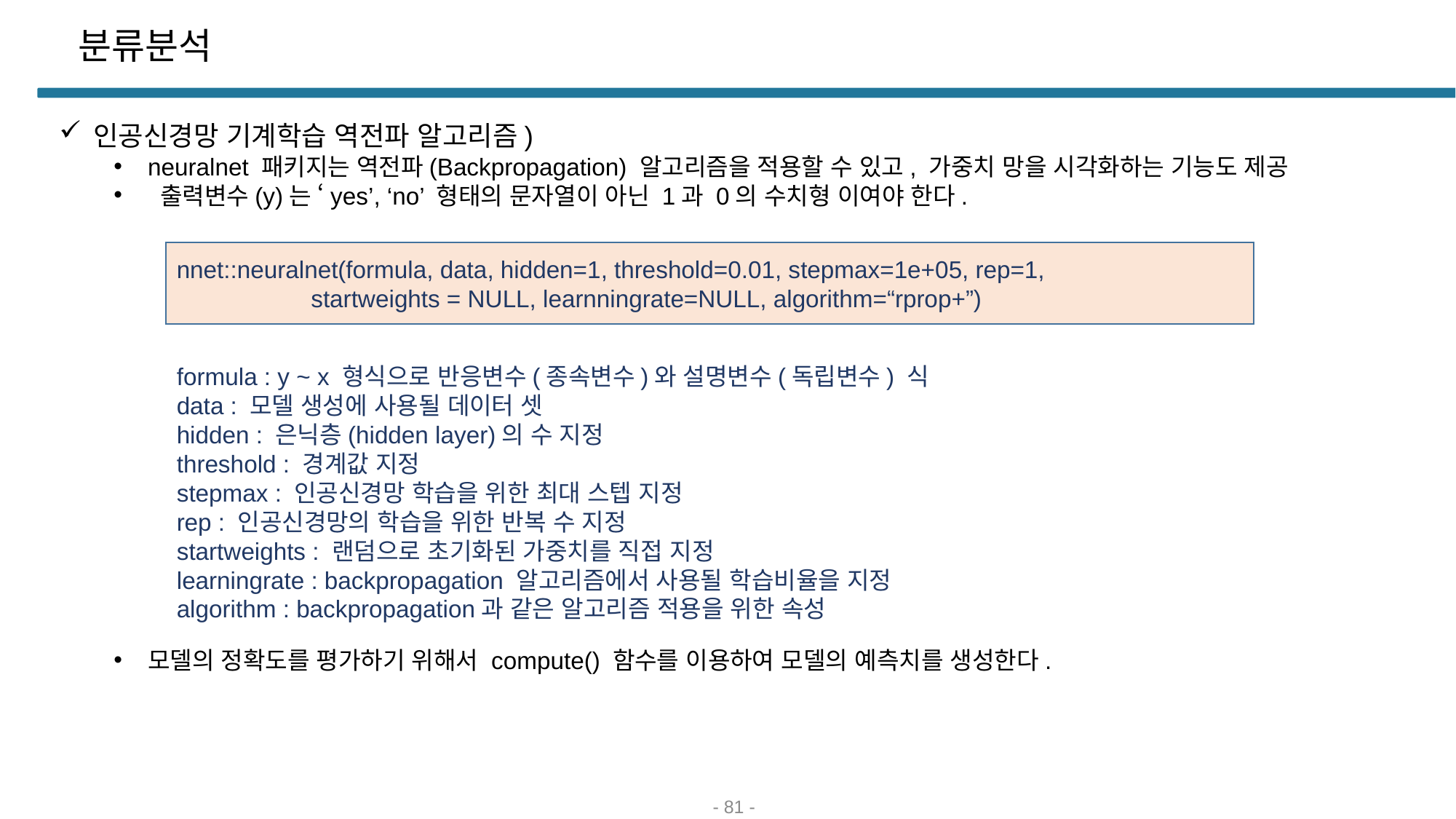

분류분석
#
인공신경망 기계학습 역전파 알고리즘)
neuralnet 패키지는 역전파(Backpropagation) 알고리즘을 적용할 수 있고, 가중치 망을 시각화하는 기능도 제공
 출력변수(y)는 ‘yes’, ‘no’ 형태의 문자열이 아닌 1과 0의 수치형 이여야 한다.

모델의 정확도를 평가하기 위해서 compute() 함수를 이용하여 모델의 예측치를 생성한다.

nnet::neuralnet(formula, data, hidden=1, threshold=0.01, stepmax=1e+05, rep=1,
                    startweights = NULL, learnningrate=NULL, algorithm=“rprop+”)
formula : y ~ x 형식으로 반응변수(종속변수)와 설명변수(독립변수) 식
data : 모델 생성에 사용될 데이터 셋
hidden : 은닉층(hidden layer)의 수 지정
threshold : 경계값 지정
stepmax : 인공신경망 학습을 위한 최대 스텝 지정
rep : 인공신경망의 학습을 위한 반복 수 지정
startweights : 랜덤으로 초기화된 가중치를 직접 지정
learningrate : backpropagation 알고리즘에서 사용될 학습비율을 지정
algorithm : backpropagation과 같은 알고리즘 적용을 위한 속성
- 81 -